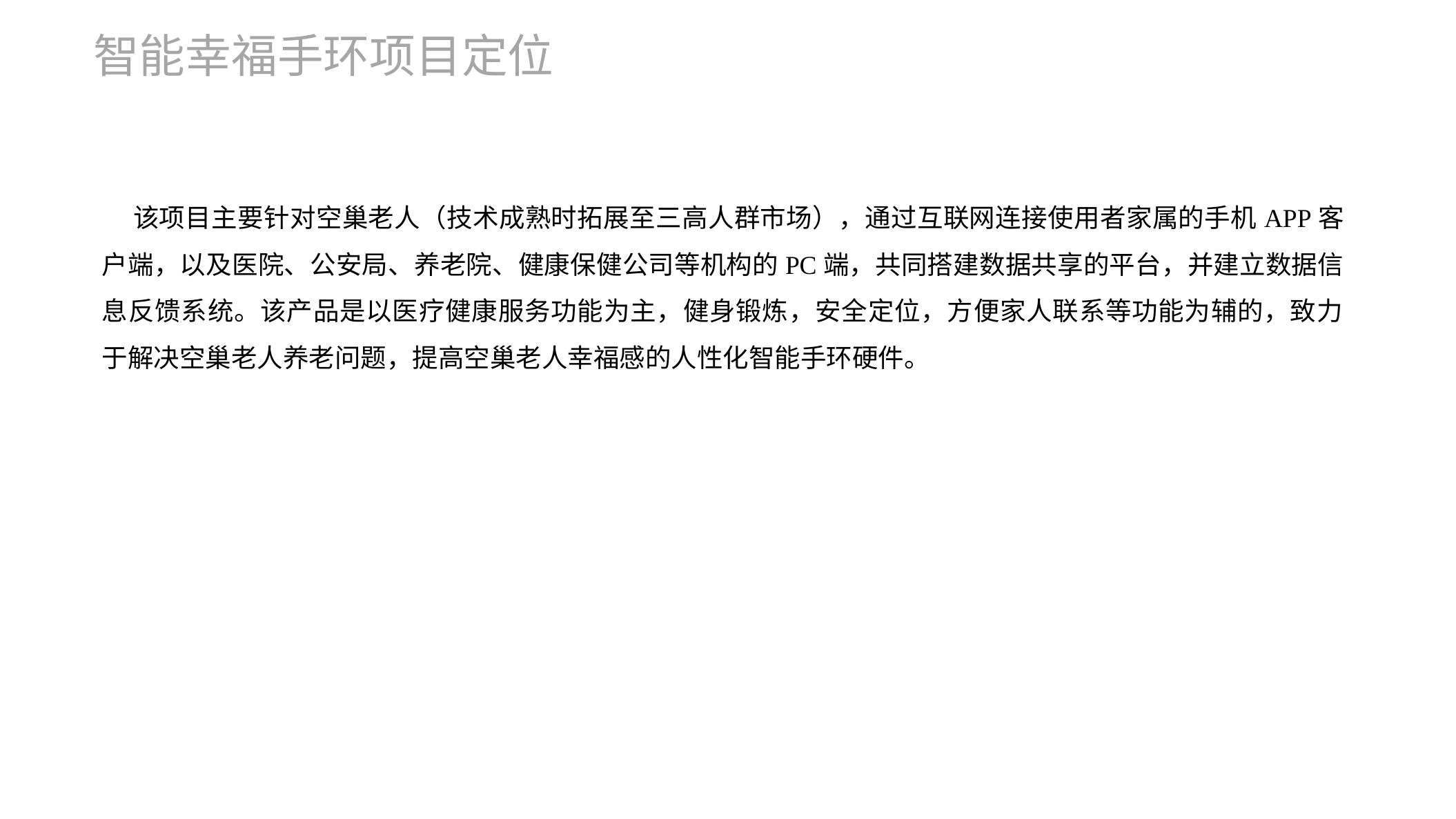

智能幸福手环项目定位
该项目主要针对空巢老人（技术成熟时拓展至三高人群市场），通过互联网连接使用者家属的手机APP客户端，以及医院、公安局、养老院、健康保健公司等机构的PC端，共同搭建数据共享的平台，并建立数据信息反馈系统。该产品是以医疗健康服务功能为主，健身锻炼，安全定位，方便家人联系等功能为辅的，致力于解决空巢老人养老问题，提高空巢老人幸福感的人性化智能手环硬件。